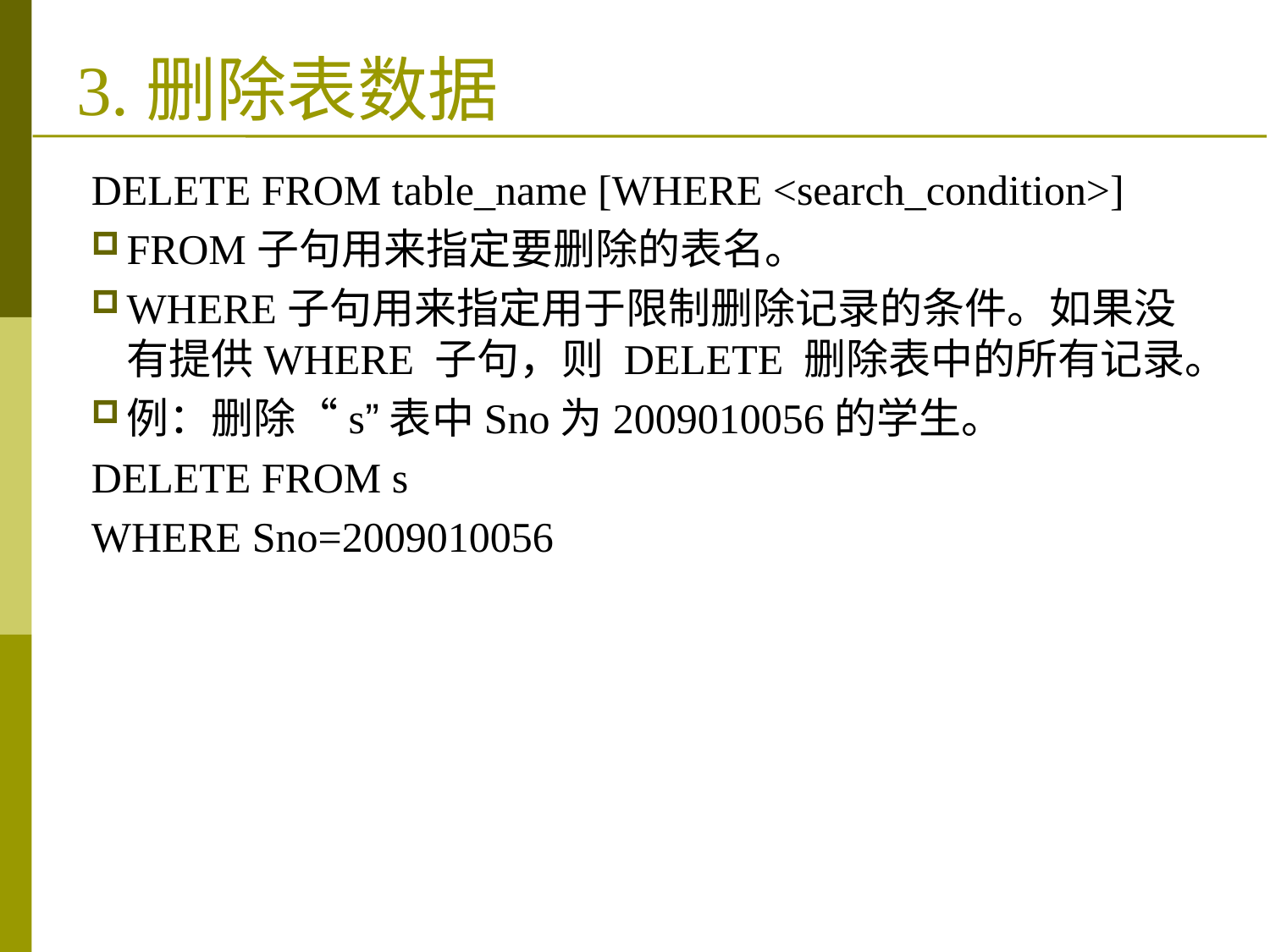

DELETE FROM table_name [WHERE <search_condition>]
FROM子句用来指定要删除的表名。
WHERE子句用来指定用于限制删除记录的条件。如果没有提供WHERE 子句，则 DELETE 删除表中的所有记录。
例：删除“s”表中Sno为2009010056的学生。
DELETE FROM s
WHERE Sno=2009010056

# 3.删除表数据